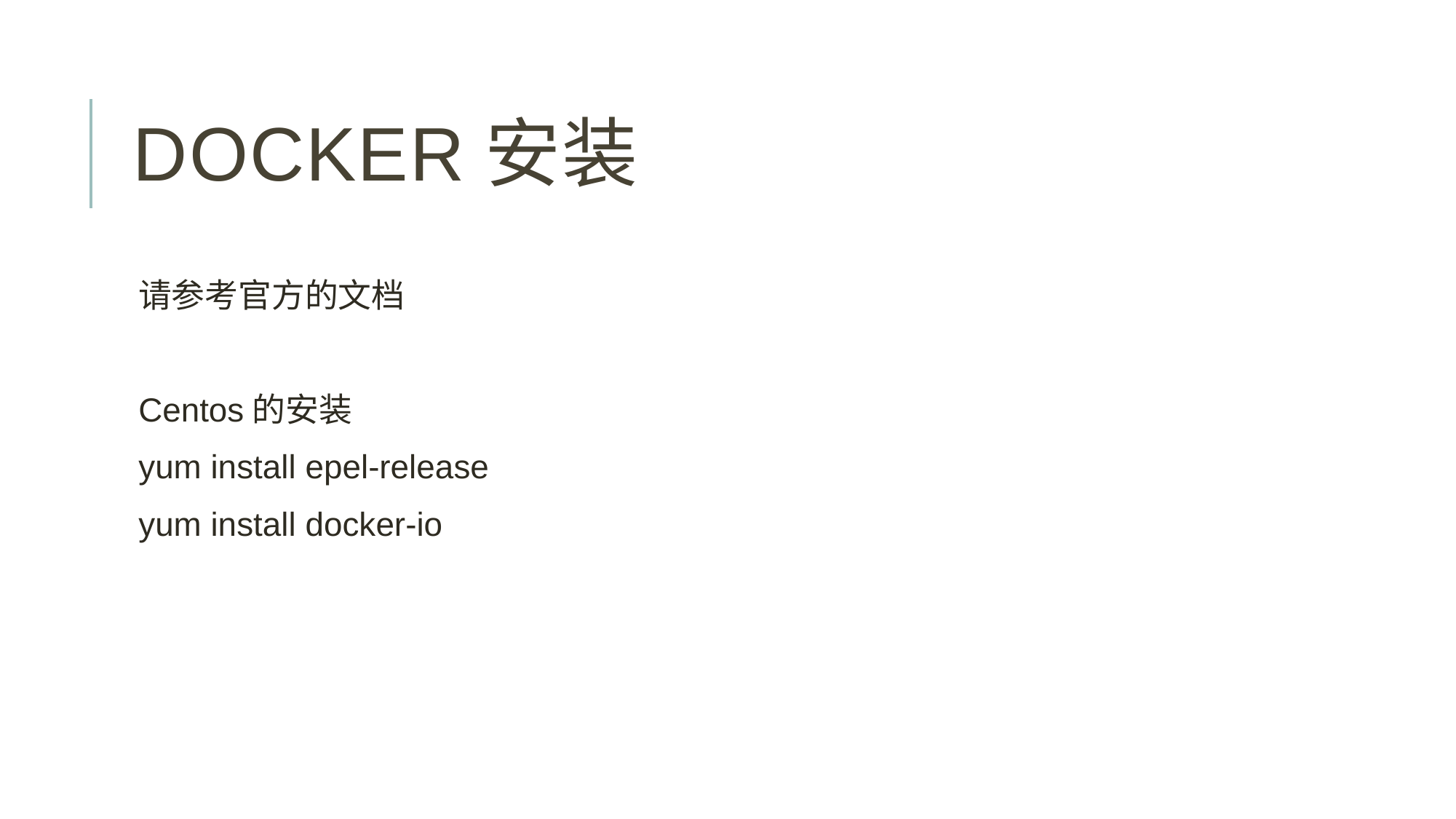

# Docker安装
请参考官方的文档

Centos的安装
yum install epel-release
yum install docker-io